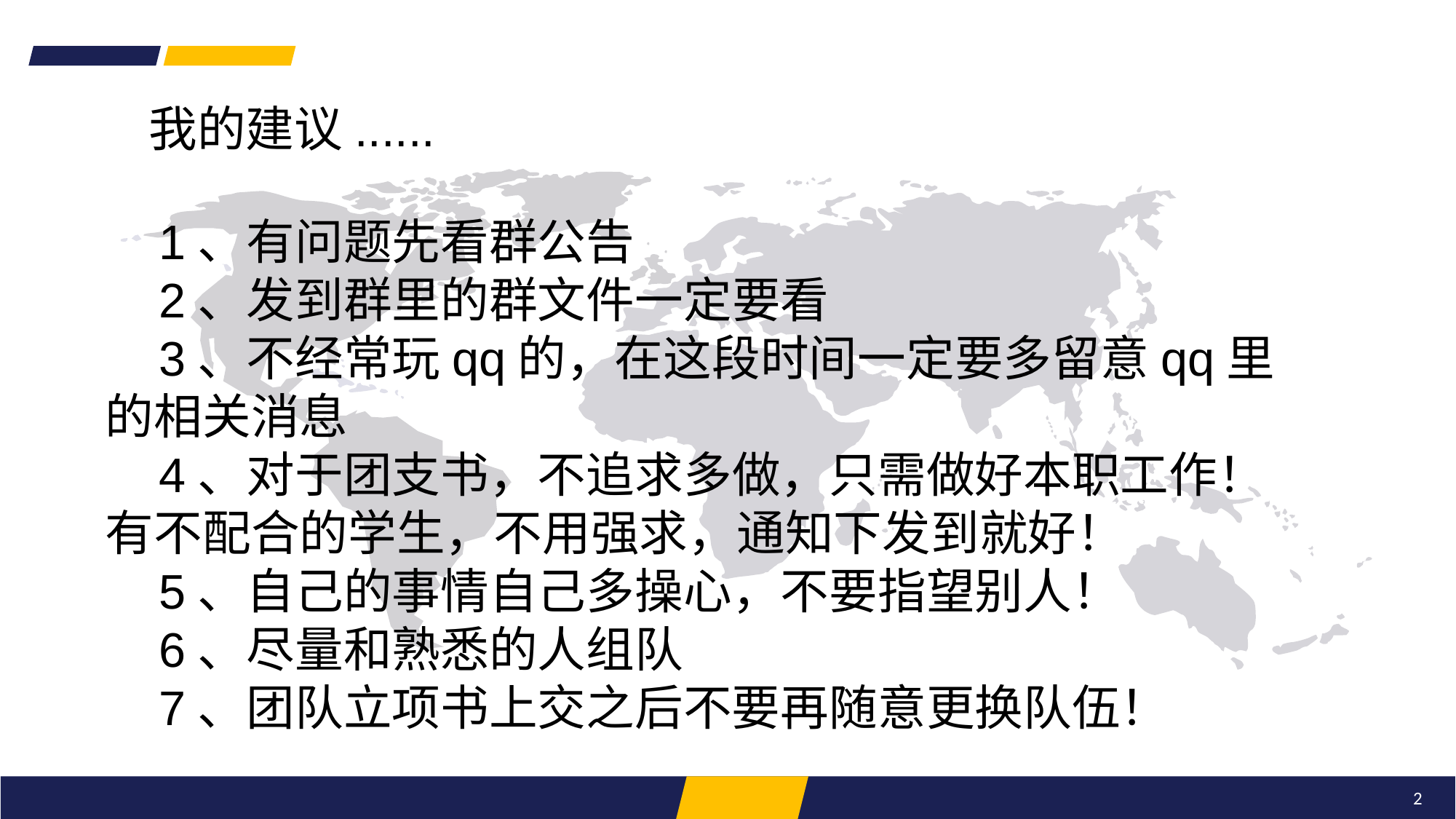

我的建议......

    1、有问题先看群公告
    2、发到群里的群文件一定要看
    3、不经常玩qq的，在这段时间一定要多留意qq里的相关消息
    4、对于团支书，不追求多做，只需做好本职工作！有不配合的学生，不用强求，通知下发到就好！
    5、自己的事情自己多操心，不要指望别人！
    6、尽量和熟悉的人组队
    7、团队立项书上交之后不要再随意更换队伍！
2